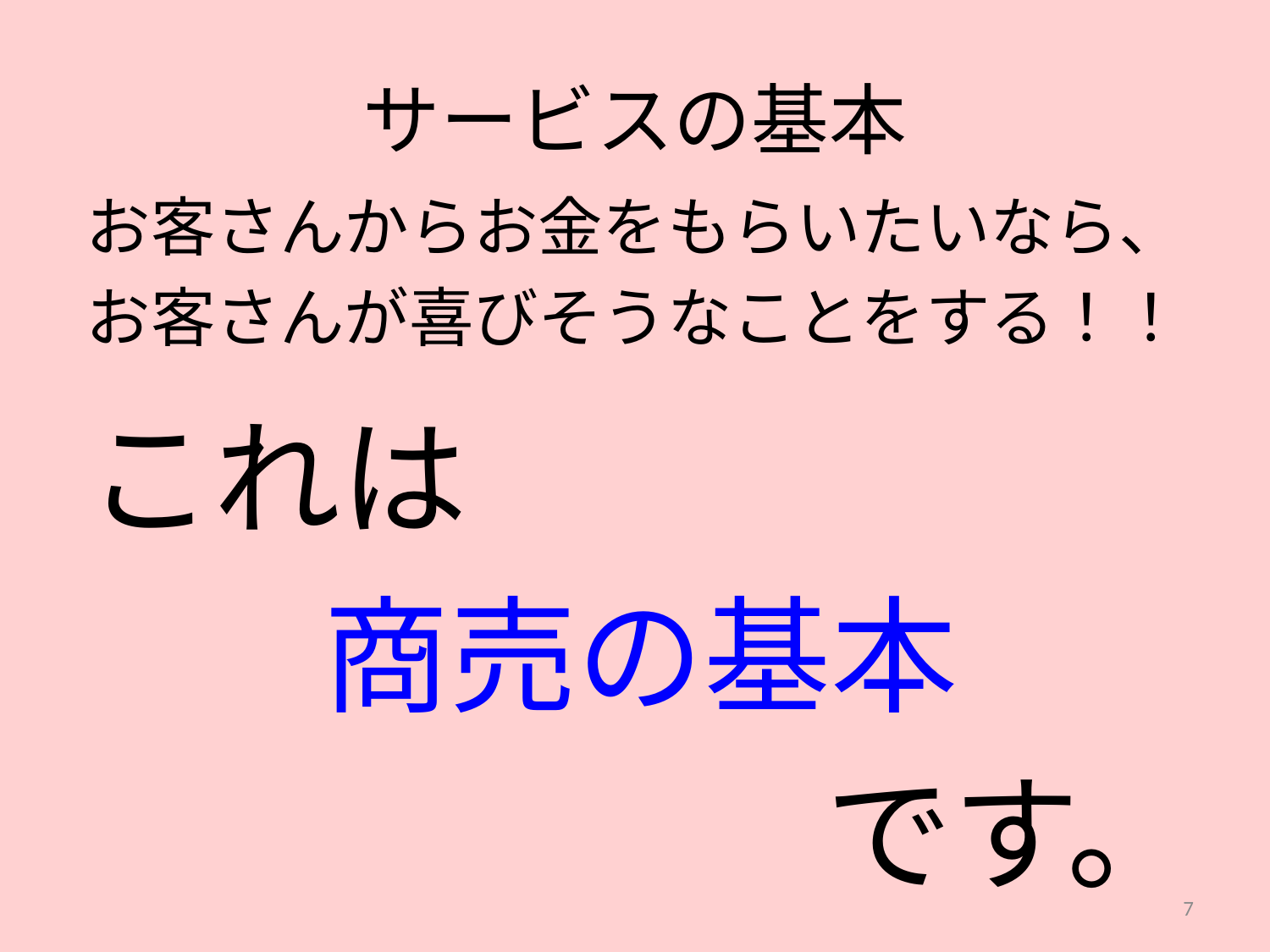

# サービスの基本
お客さんからお金をもらいたいなら、
お客さんが喜びそうなことをする！！

これは
商売の基本
です。
7